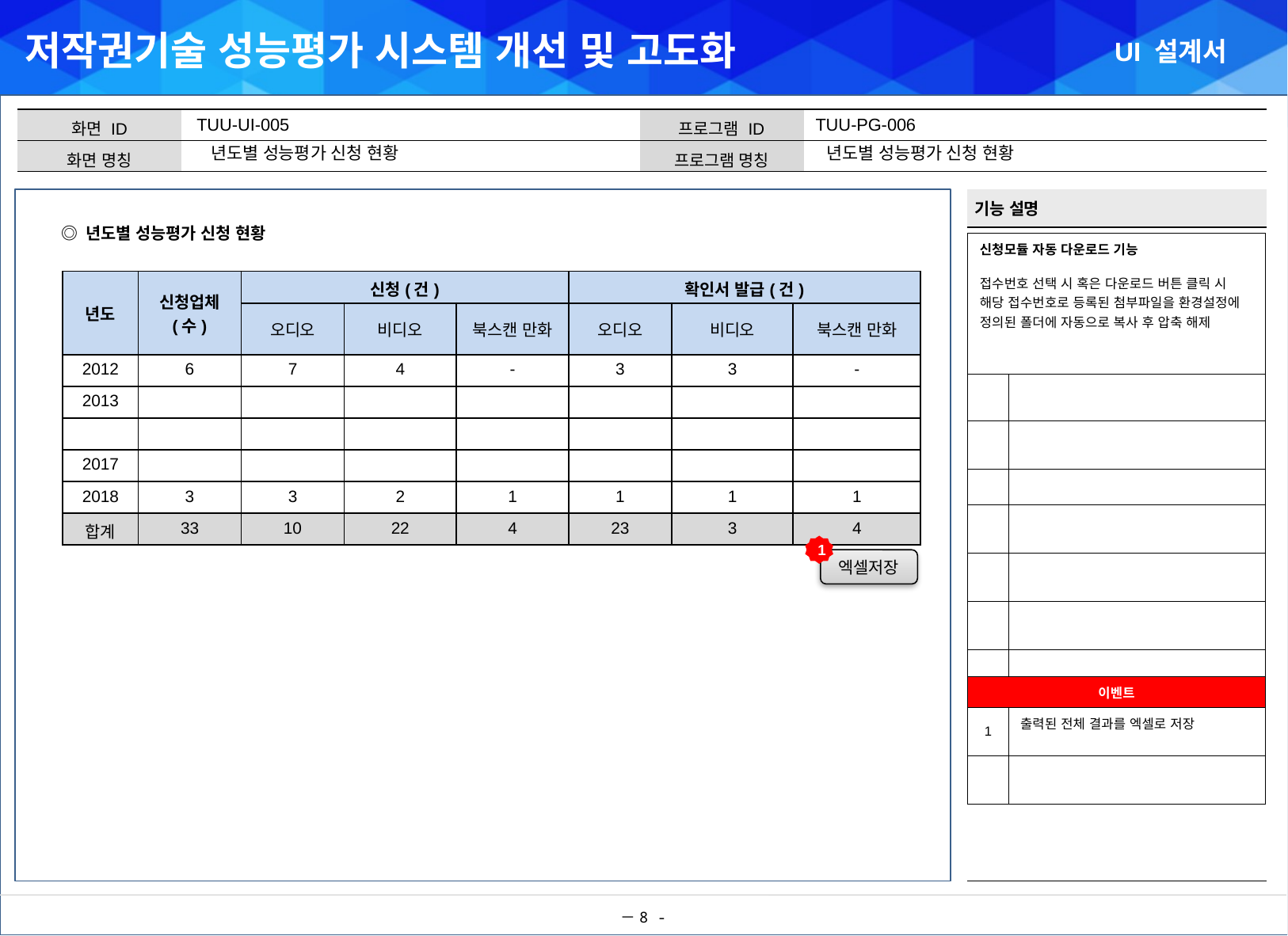

TUU-UI-005
TUU-PG-006
년도별 성능평가 신청 현황
년도별 성능평가 신청 현황
◎ 년도별 성능평가 신청 현황
| 신청모듈 자동 다운로드 기능 접수번호 선택 시 혹은 다운로드 버튼 클릭 시 해당 접수번호로 등록된 첨부파일을 환경설정에 정의된 폴더에 자동으로 복사 후 압축 해제 |  |
| --- | --- |
|  |  |
|  |  |
|  |  |
|  |  |
|  |  |
|  |  |
|  |  |
| 이벤트 |  |
| 1 | 출력된 전체 결과를 엑셀로 저장 |
|  |  |
| 년도 | 신청업체 (수) | 신청(건) |  |  | 확인서 발급(건) |  |  |
| --- | --- | --- | --- | --- | --- | --- | --- |
|  |  | 오디오 | 비디오 | 북스캔 만화 | 오디오 | 비디오 | 북스캔 만화 |
| 2012 | 6 | 7 | 4 | - | 3 | 3 | - |
| 2013 |  |  |  |  |  |  |  |
|  |  |  |  |  |  |  |  |
| 2017 |  |  |  |  |  |  |  |
| 2018 | 3 | 3 | 2 | 1 | 1 | 1 | 1 |
| 합계 | 33 | 10 | 22 | 4 | 23 | 3 | 4 |
1
엑셀저장